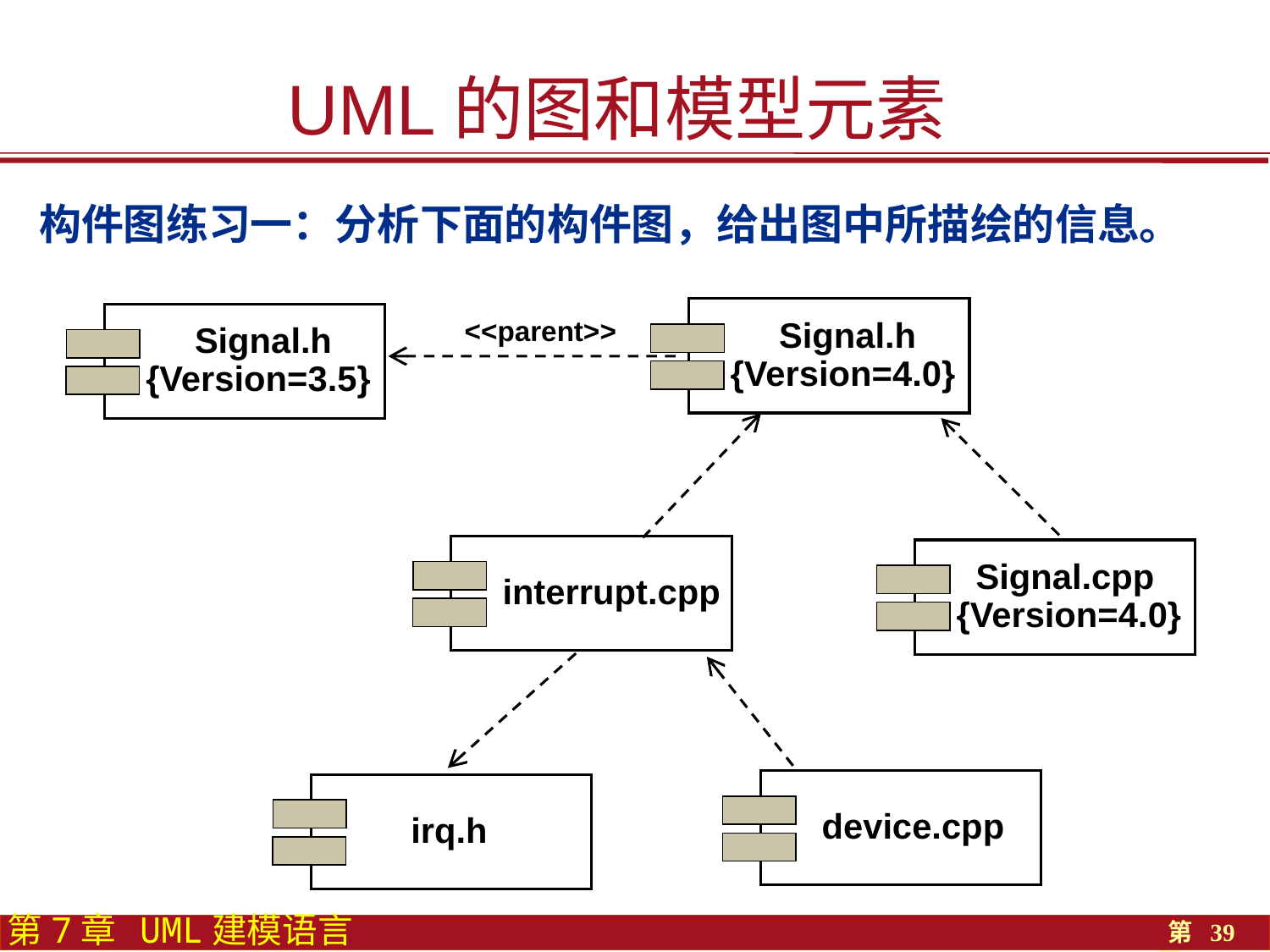

UML的图和模型元素
构件图练习一：分析下面的构件图，给出图中所描绘的信息。
        Signal.h
   {Version=4.0}

        Signal.h
   {Version=3.5}

<<parent>>

    interrupt.cpp

     Signal.cpp
   {Version=4.0}

     device.cpp

         irq.h